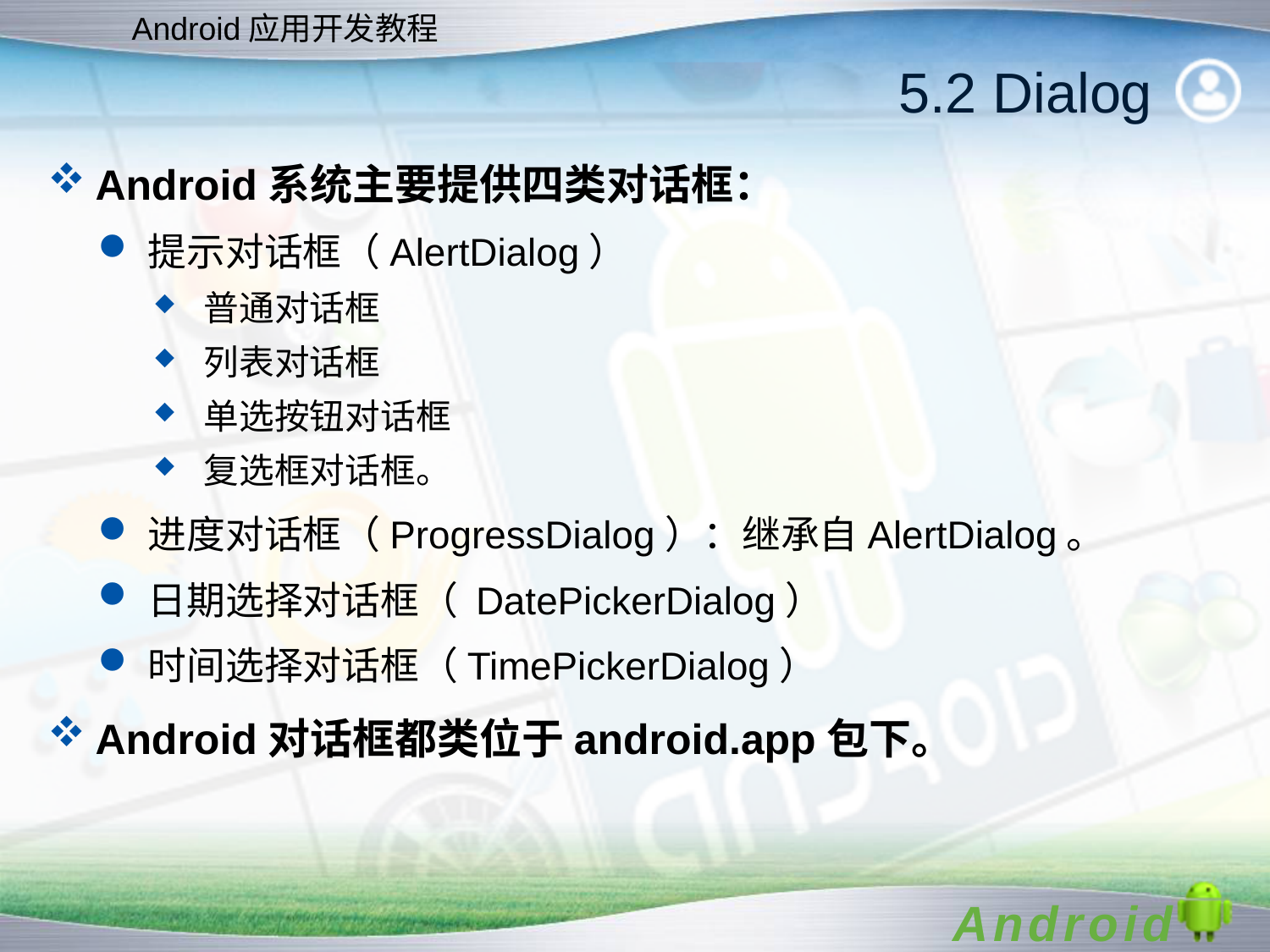

# 5.2 Dialog
Android系统主要提供四类对话框：
提示对话框（AlertDialog）
普通对话框
列表对话框
单选按钮对话框
复选框对话框。
进度对话框（ProgressDialog）：继承自AlertDialog。
日期选择对话框（ DatePickerDialog）
时间选择对话框（TimePickerDialog）
Android对话框都类位于android.app包下。